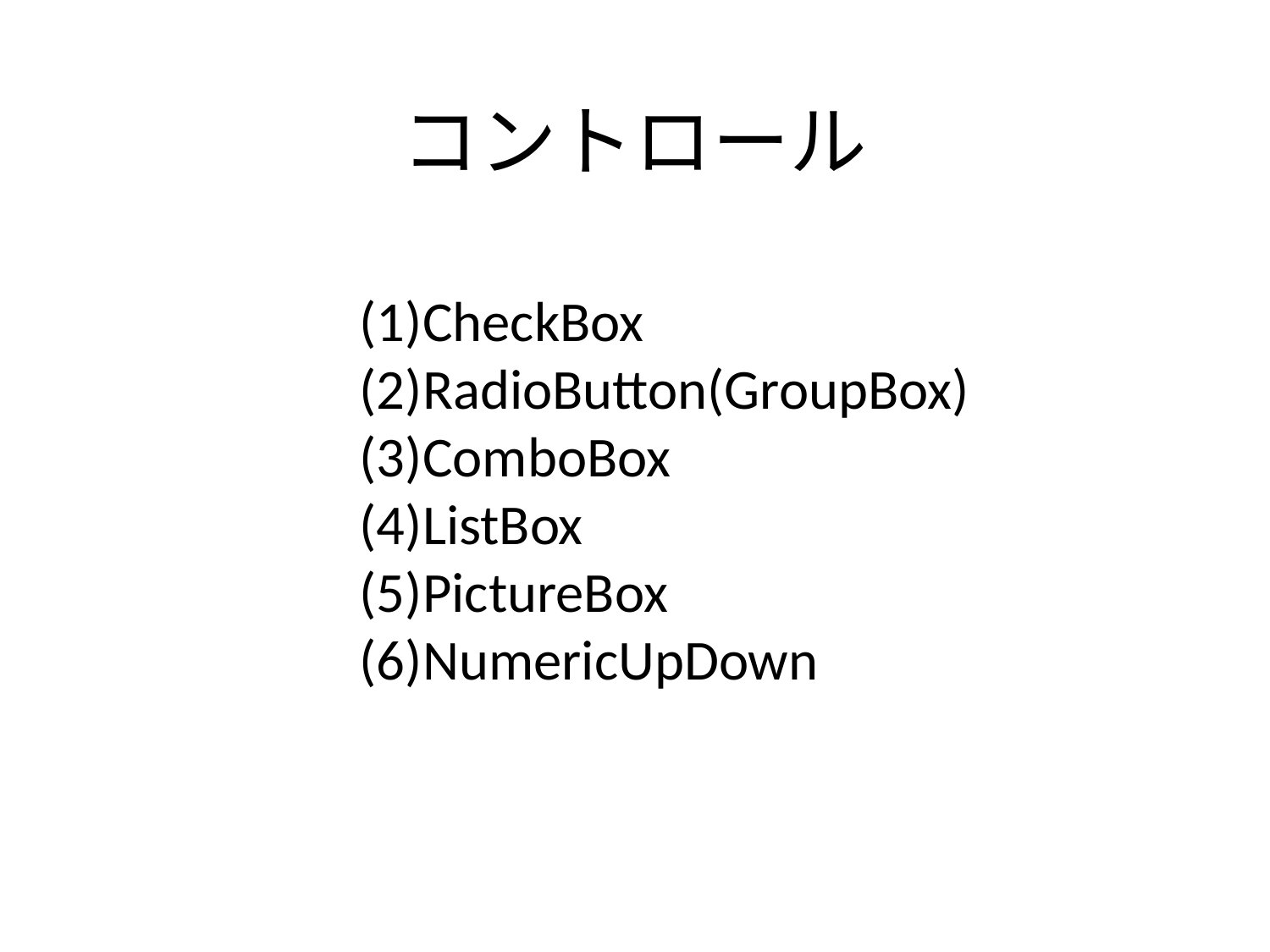

# コントロール
CheckBox
RadioButton(GroupBox)
ComboBox
ListBox
PictureBox
NumericUpDown